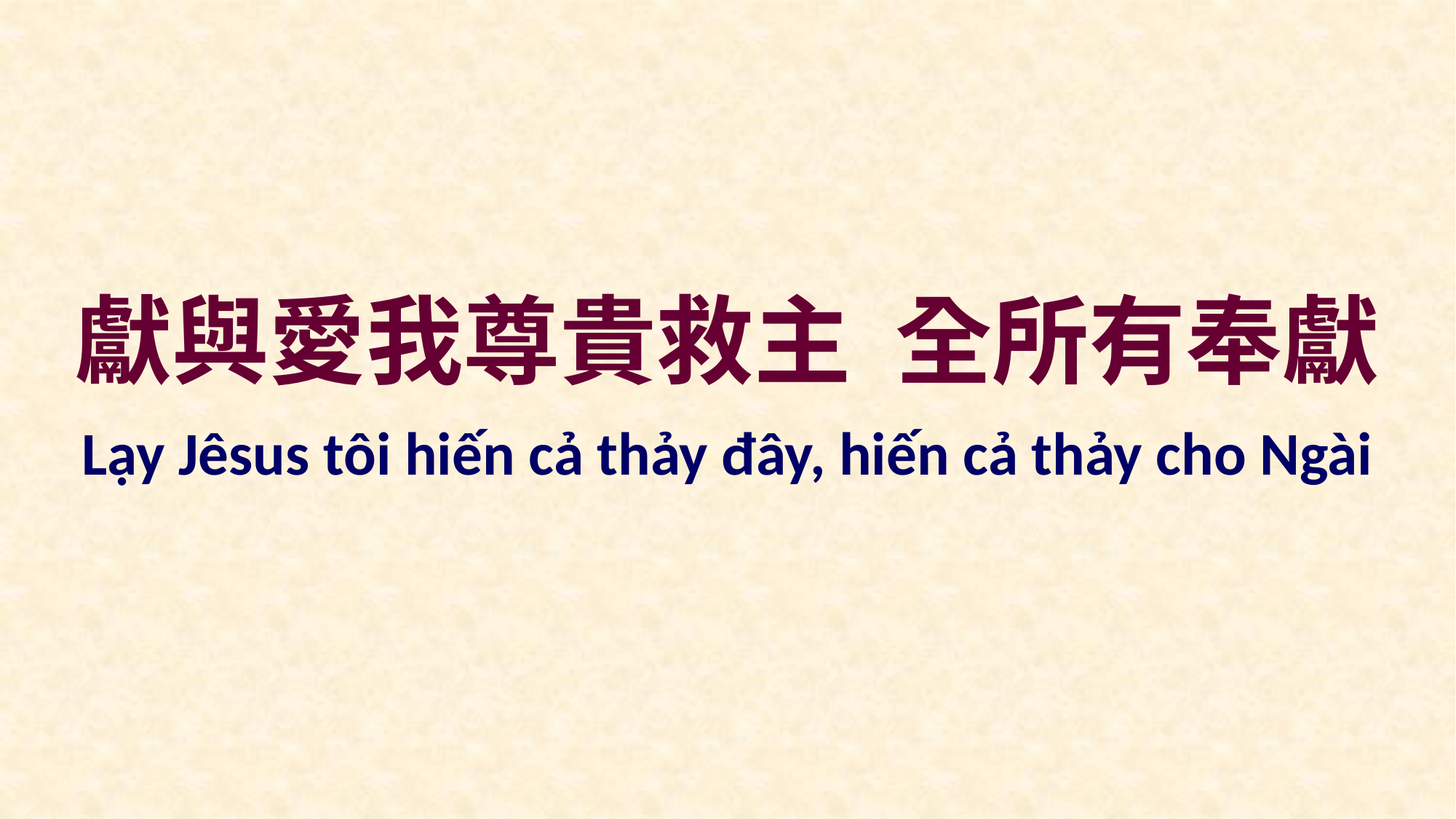

獻與愛我尊貴救主  全所有奉獻
Lạy Jêsus tôi hiến cả thảy đây, hiến cả thảy cho Ngài